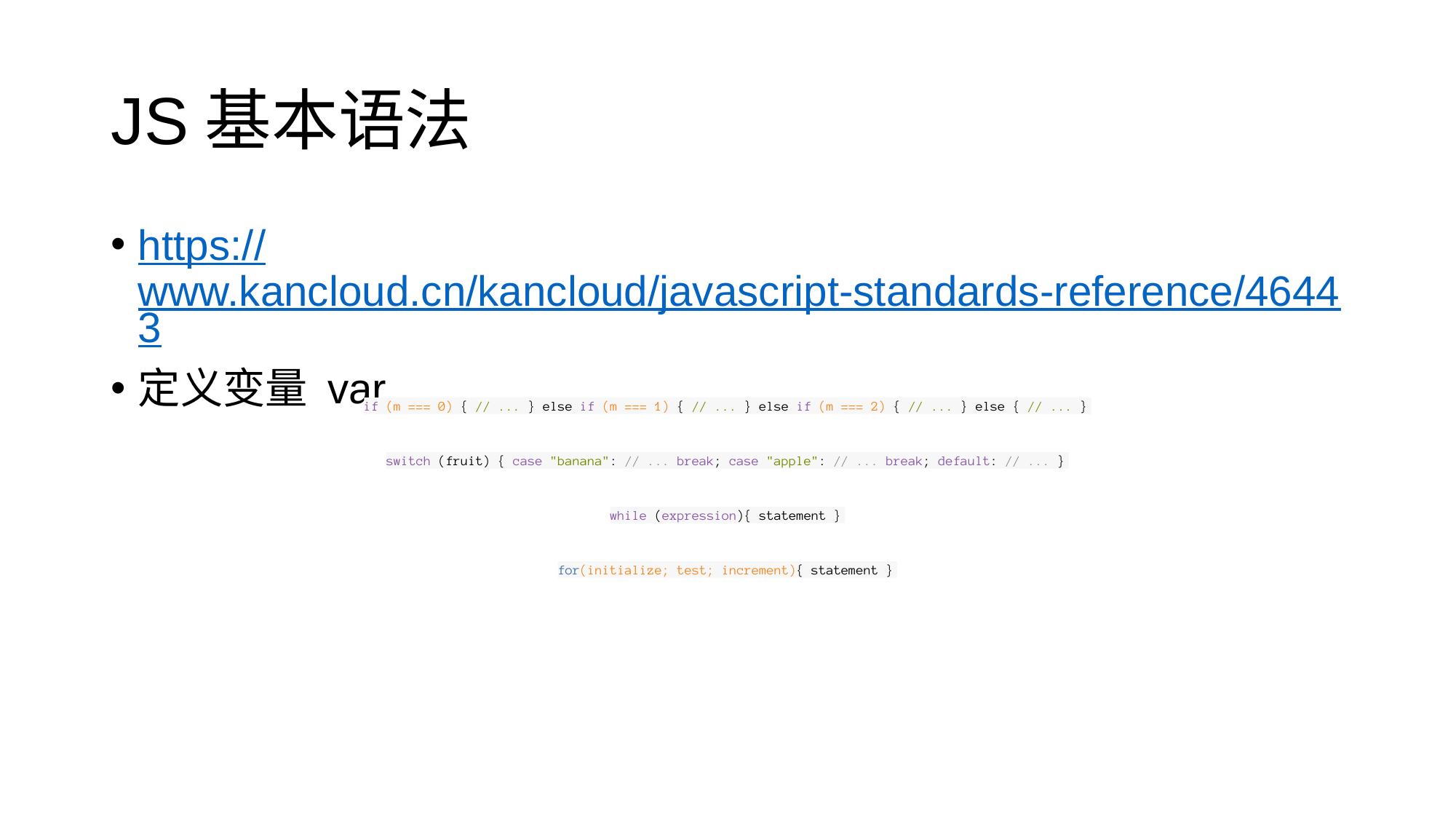

# JS基本语法
https://www.kancloud.cn/kancloud/javascript-standards-reference/46443
定义变量 var

if (m === 0) { // ... } else if (m === 1) { // ... } else if (m === 2) { // ... } else { // ... }
switch (fruit) { case "banana": // ... break; case "apple": // ... break; default: // ... }
while (expression){ statement }
for(initialize; test; increment){ statement }